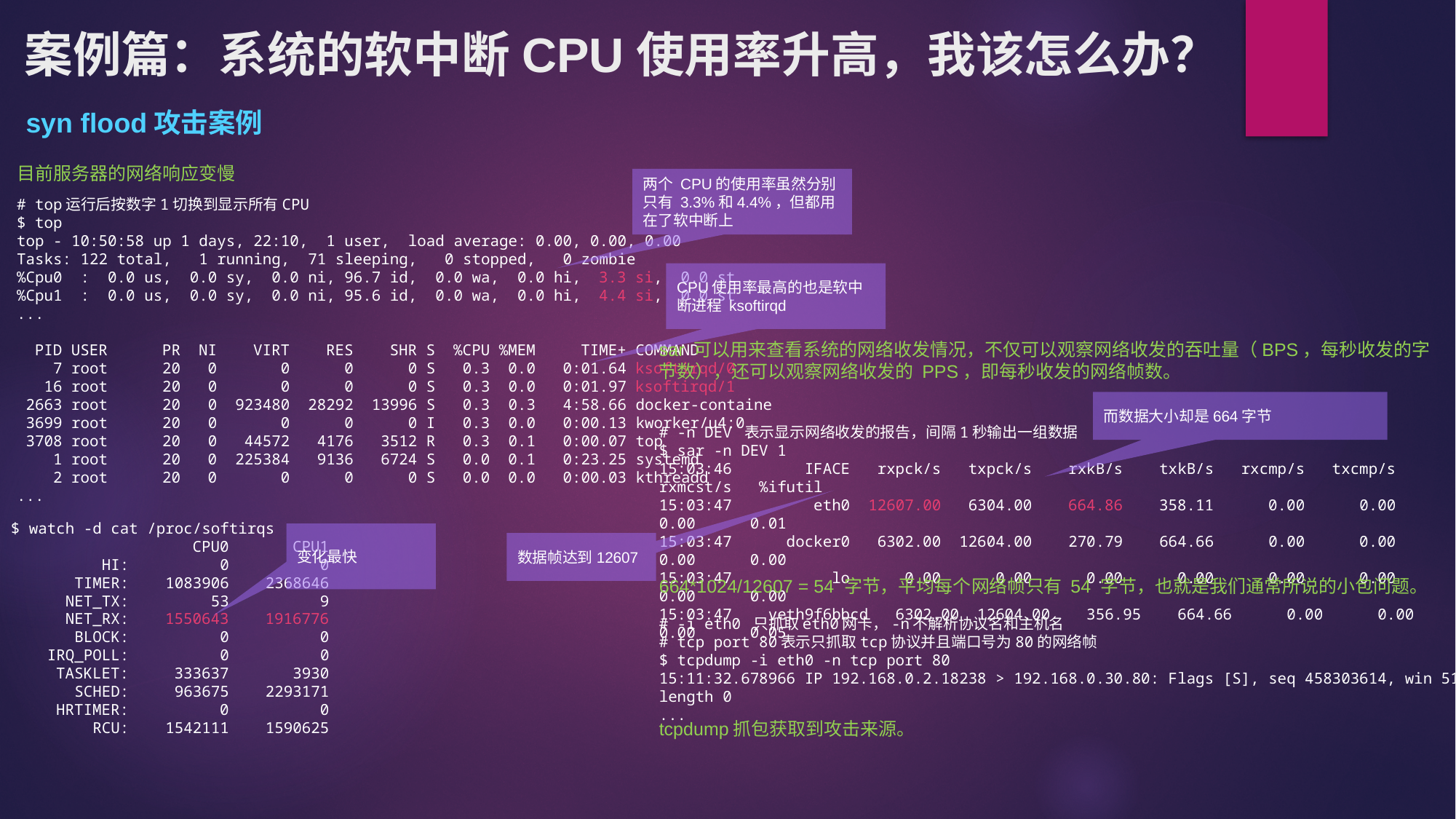

# 案例篇：系统的软中断CPU使用率升高，我该怎么办？
syn flood攻击案例
目前服务器的网络响应变慢
两个 CPU的使用率虽然分别只有 3.3%和4.4%，但都用在了软中断上
# top运行后按数字1切换到显示所有CPU
$ top
top - 10:50:58 up 1 days, 22:10,  1 user,  load average: 0.00, 0.00, 0.00
Tasks: 122 total,   1 running,  71 sleeping,   0 stopped,   0 zombie
%Cpu0  :  0.0 us,  0.0 sy,  0.0 ni, 96.7 id,  0.0 wa,  0.0 hi,  3.3 si,  0.0 st
%Cpu1  :  0.0 us,  0.0 sy,  0.0 ni, 95.6 id,  0.0 wa,  0.0 hi,  4.4 si,  0.0 st
...

  PID USER      PR  NI    VIRT    RES    SHR S  %CPU %MEM     TIME+ COMMAND
    7 root      20   0       0      0      0 S   0.3  0.0   0:01.64 ksoftirqd/0
   16 root      20   0       0      0      0 S   0.3  0.0   0:01.97 ksoftirqd/1
 2663 root      20   0  923480  28292  13996 S   0.3  0.3   4:58.66 docker-containe
 3699 root      20   0       0      0      0 I   0.3  0.0   0:00.13 kworker/u4:0
 3708 root      20   0   44572   4176   3512 R   0.3  0.1   0:00.07 top
    1 root      20   0  225384   9136   6724 S   0.0  0.1   0:23.25 systemd
    2 root      20   0       0      0      0 S   0.0  0.0   0:00.03 kthreadd
...
CPU使用率最高的也是软中断进程 ksoftirqd
sar 可以用来查看系统的网络收发情况，不仅可以观察网络收发的吞吐量（BPS，每秒收发的字节数），还可以观察网络收发的 PPS，即每秒收发的网络帧数。
而数据大小却是664字节
# -n DEV 表示显示网络收发的报告，间隔1秒输出一组数据
$ sar -n DEV 1
15:03:46        IFACE   rxpck/s   txpck/s    rxkB/s    txkB/s   rxcmp/s   txcmp/s  rxmcst/s   %ifutil
15:03:47         eth0  12607.00   6304.00    664.86    358.11      0.00      0.00      0.00      0.01
15:03:47      docker0   6302.00  12604.00    270.79    664.66      0.00      0.00      0.00      0.00
15:03:47           lo      0.00      0.00      0.00      0.00      0.00      0.00      0.00      0.00
15:03:47    veth9f6bbcd   6302.00  12604.00    356.95    664.66      0.00      0.00      0.00      0.05
$ watch -d cat /proc/softirqs
                    CPU0       CPU1
          HI:          0          0
       TIMER:    1083906    2368646
      NET_TX:         53          9
      NET_RX:    1550643    1916776
       BLOCK:          0          0
    IRQ_POLL:          0          0
     TASKLET:     333637       3930
       SCHED:     963675    2293171
     HRTIMER:          0          0
         RCU:    1542111    1590625
变化最快
数据帧达到12607
664*1024/12607 = 54 字节，平均每个网络帧只有 54 字节，也就是我们通常所说的小包问题。
# -i eth0 只抓取eth0网卡，-n不解析协议名和主机名
# tcp port 80表示只抓取tcp协议并且端口号为80的网络帧
$ tcpdump -i eth0 -n tcp port 80
15:11:32.678966 IP 192.168.0.2.18238 > 192.168.0.30.80: Flags [S], seq 458303614, win 512, length 0
...
tcpdump抓包获取到攻击来源。